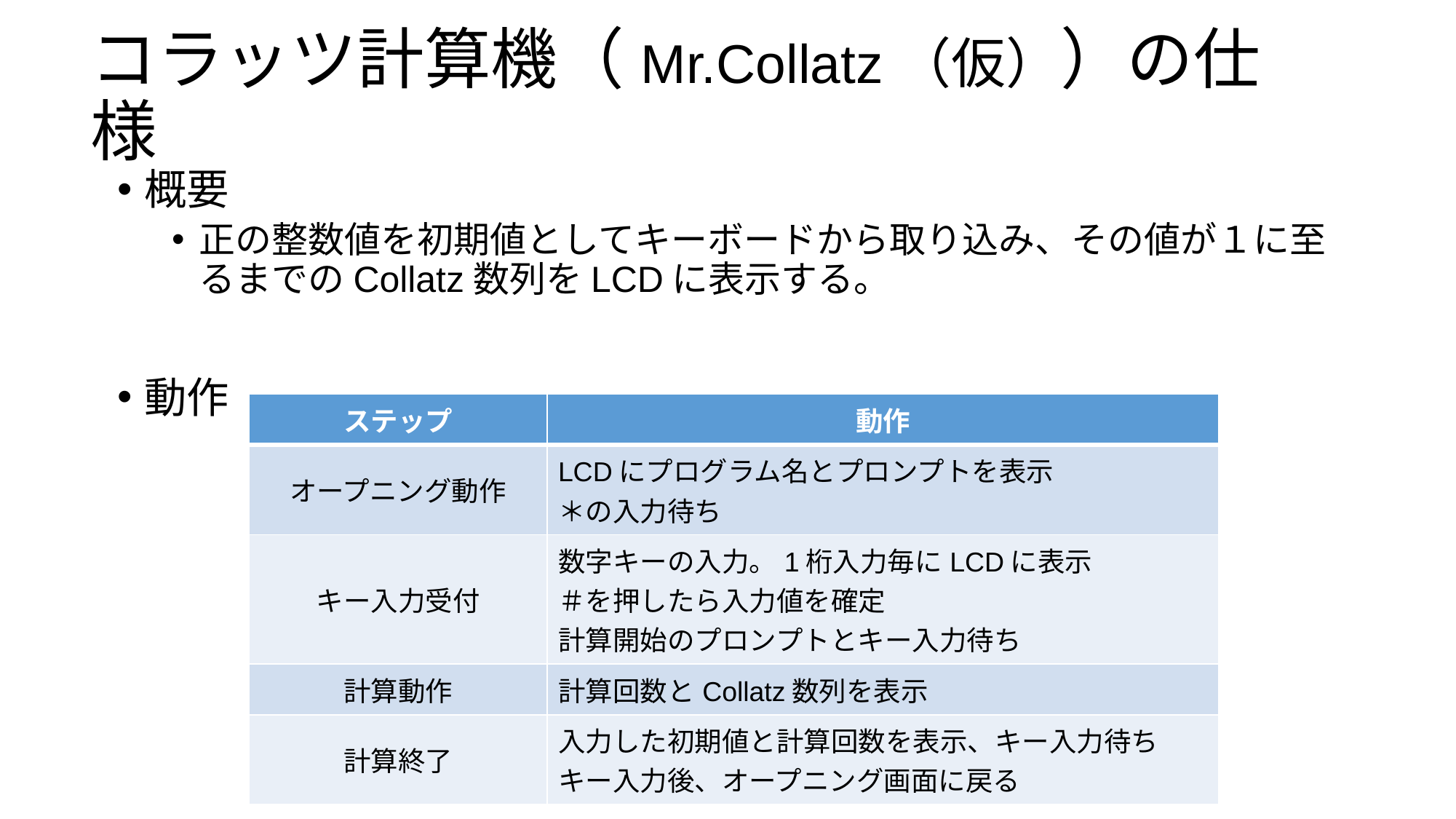

# コラッツ計算機（Mr.Collatz（仮））の仕様
概要
正の整数値を初期値としてキーボードから取り込み、その値が１に至るまでのCollatz数列をLCDに表示する。

動作

| ステップ | 動作 |
| --- | --- |
| オープニング動作 | LCDにプログラム名とプロンプトを表示 ＊の入力待ち |
| キー入力受付 | 数字キーの入力。1桁入力毎にLCDに表示 ＃を押したら入力値を確定 計算開始のプロンプトとキー入力待ち |
| 計算動作 | 計算回数とCollatz数列を表示 |
| 計算終了 | 入力した初期値と計算回数を表示、キー入力待ち キー入力後、オープニング画面に戻る |